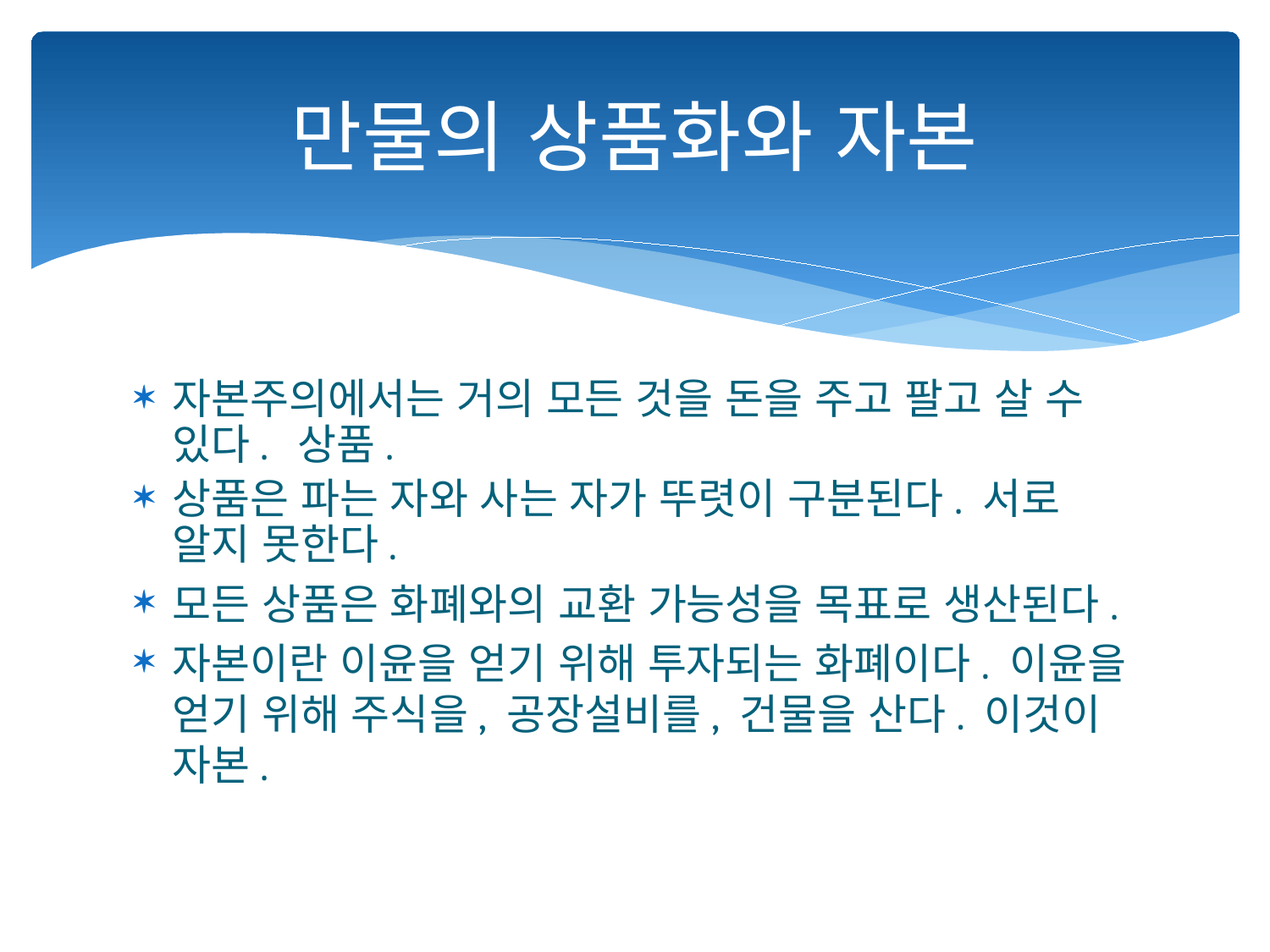

# 만물의 상품화와 자본
기계를 사용하는 이유

생산성을 향상 시키기 위해서

노동력을 줄이기 위하여
자본주의에서는 거의 모든 것을 돈을 주고 팔고 살 수 있다.  상품.
상품은 파는 자와 사는 자가 뚜렷이 구분된다. 서로 알지 못한다.
모든 상품은 화폐와의 교환 가능성을 목표로 생산된다.
자본이란 이윤을 얻기 위해 투자되는 화폐이다. 이윤을 얻기 위해 주식을, 공장설비를, 건물을 산다. 이것이 자본.

이익을 얻기 위해서